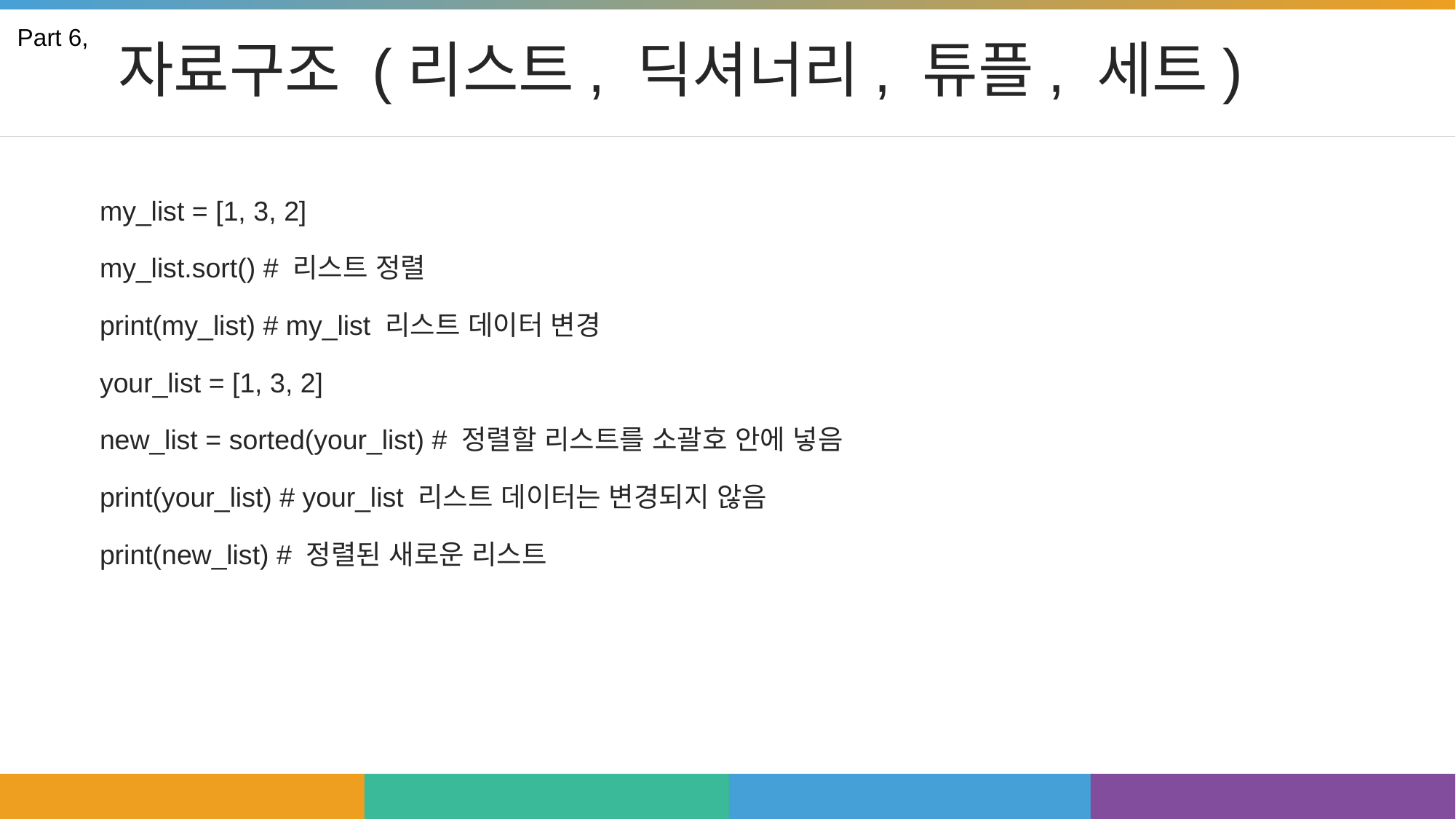

# 자료구조 (리스트, 딕셔너리, 튜플, 세트)
Part 6,
my_list = [1, 3, 2]
my_list.sort() # 리스트 정렬
print(my_list) # my_list 리스트 데이터 변경
your_list = [1, 3, 2]
new_list = sorted(your_list) # 정렬할 리스트를 소괄호 안에 넣음
print(your_list) # your_list 리스트 데이터는 변경되지 않음
print(new_list) # 정렬된 새로운 리스트